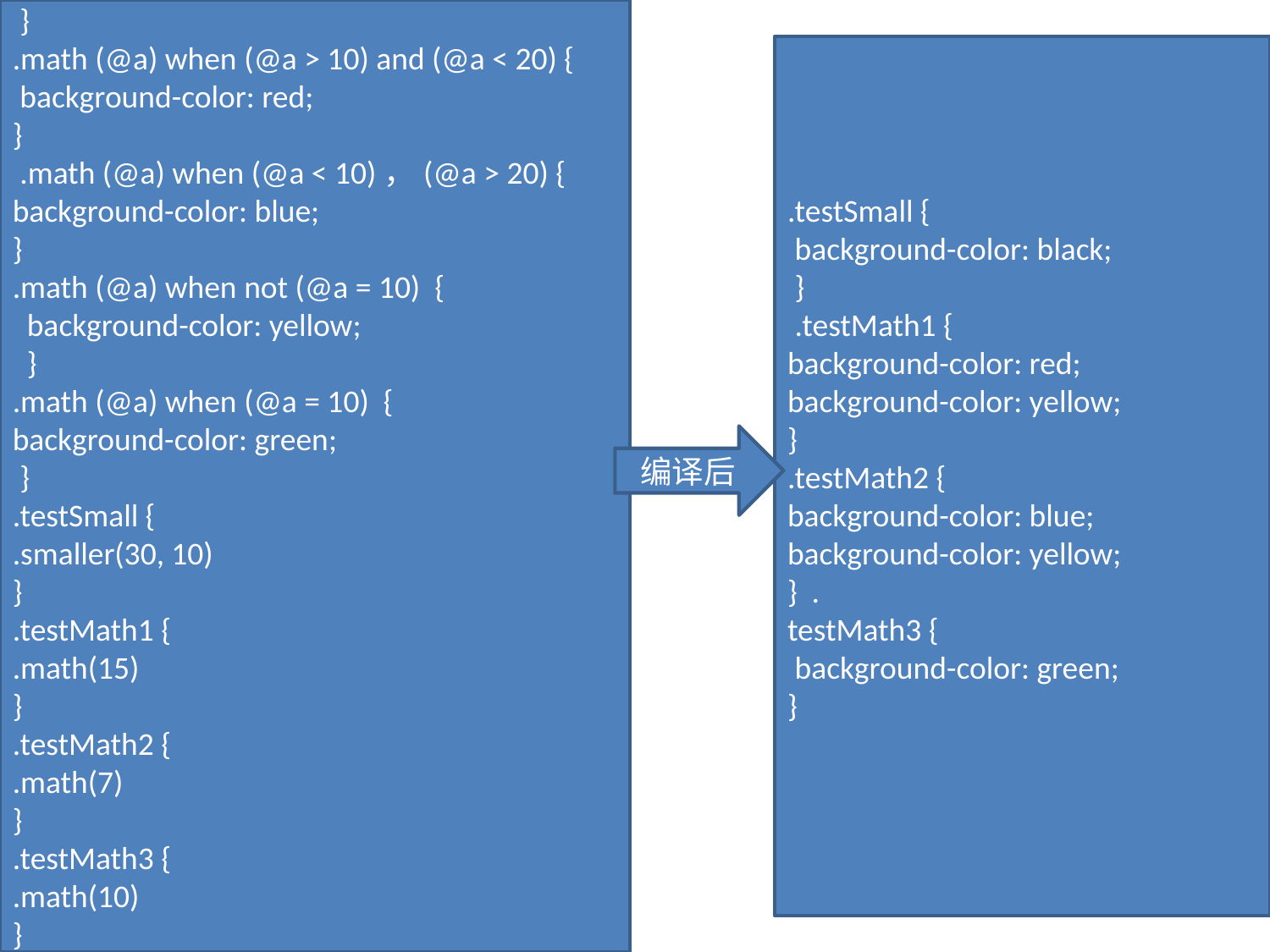

.smaller(@a,@b)when(@a>@b){
 background-color: black;
 }
.math (@a) when (@a > 10) and (@a < 20) {
 background-color: red;
}
 .math (@a) when (@a < 10)，(@a > 20) {
background-color: blue;
}
.math (@a) when not (@a = 10)  {
  background-color: yellow;
  }
.math (@a) when (@a = 10)  {
background-color: green;
 }
.testSmall {
.smaller(30, 10)
}
.testMath1 {
.math(15)
}
.testMath2 {
.math(7)
}
.testMath3 {
.math(10)
}

.testSmall {
 background-color: black;
 }
 .testMath1 {
background-color: red;   background-color: yellow;
}
.testMath2 {
background-color: blue;   background-color: yellow;
}  .
testMath3 {
 background-color: green;
}

#

编译后